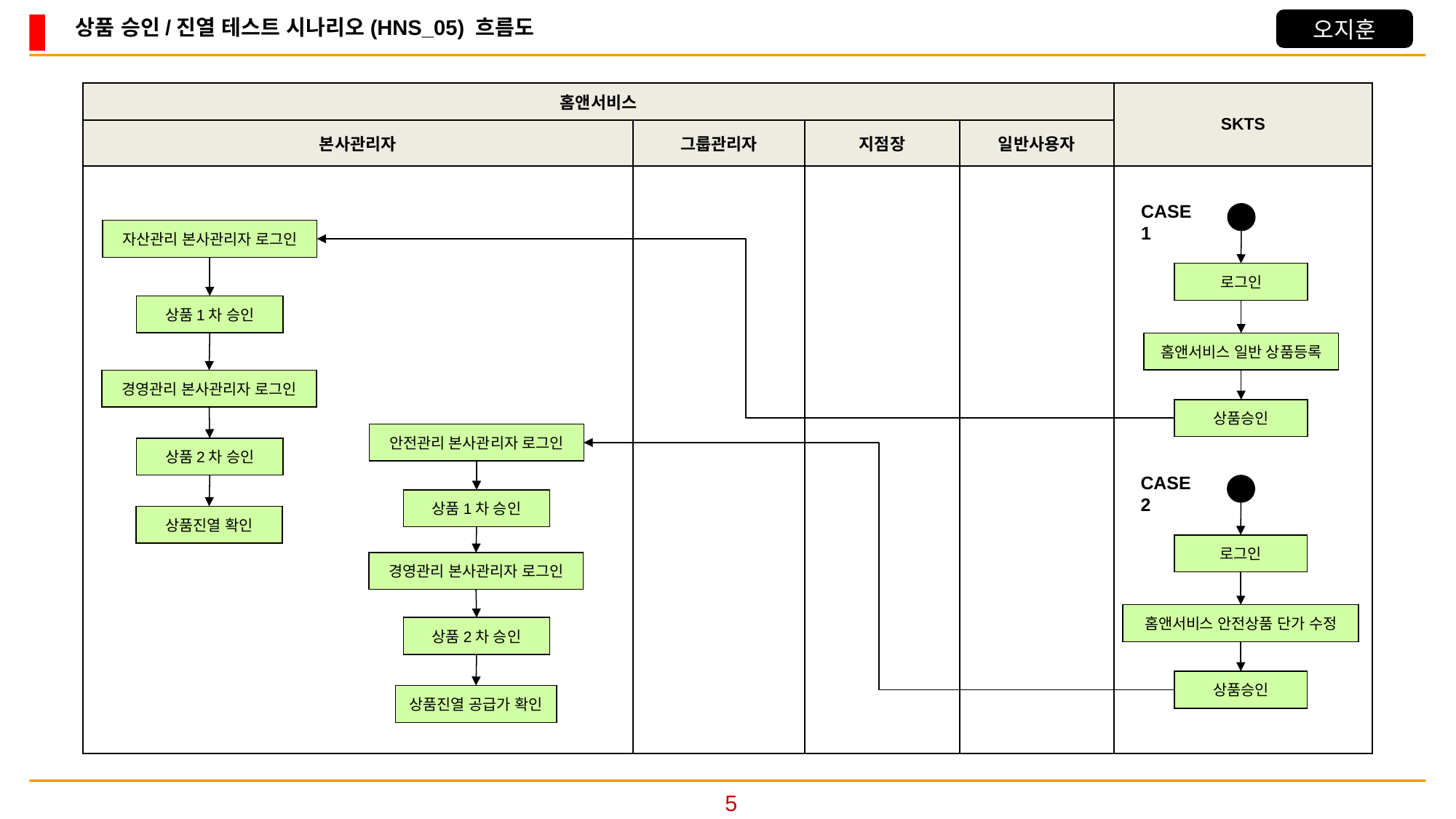

상품 승인/진열 테스트 시나리오(HNS_05) 흐름도
오지훈
| 홈앤서비스 |  |  |  | SKTS |
| --- | --- | --- | --- | --- |
| 본사관리자 | 그룹관리자 | 지점장 | 일반사용자 |  |
|  |  |  |  |  |
CASE 1

자산관리 본사관리자 로그인
로그인
상품1차 승인
홈앤서비스 일반 상품등록
경영관리 본사관리자 로그인
상품승인
안전관리 본사관리자 로그인
상품2차 승인
CASE 2

상품1차 승인
상품진열 확인
로그인
경영관리 본사관리자 로그인
홈앤서비스 안전상품 단가 수정
상품2차 승인
상품승인
상품진열 공급가 확인